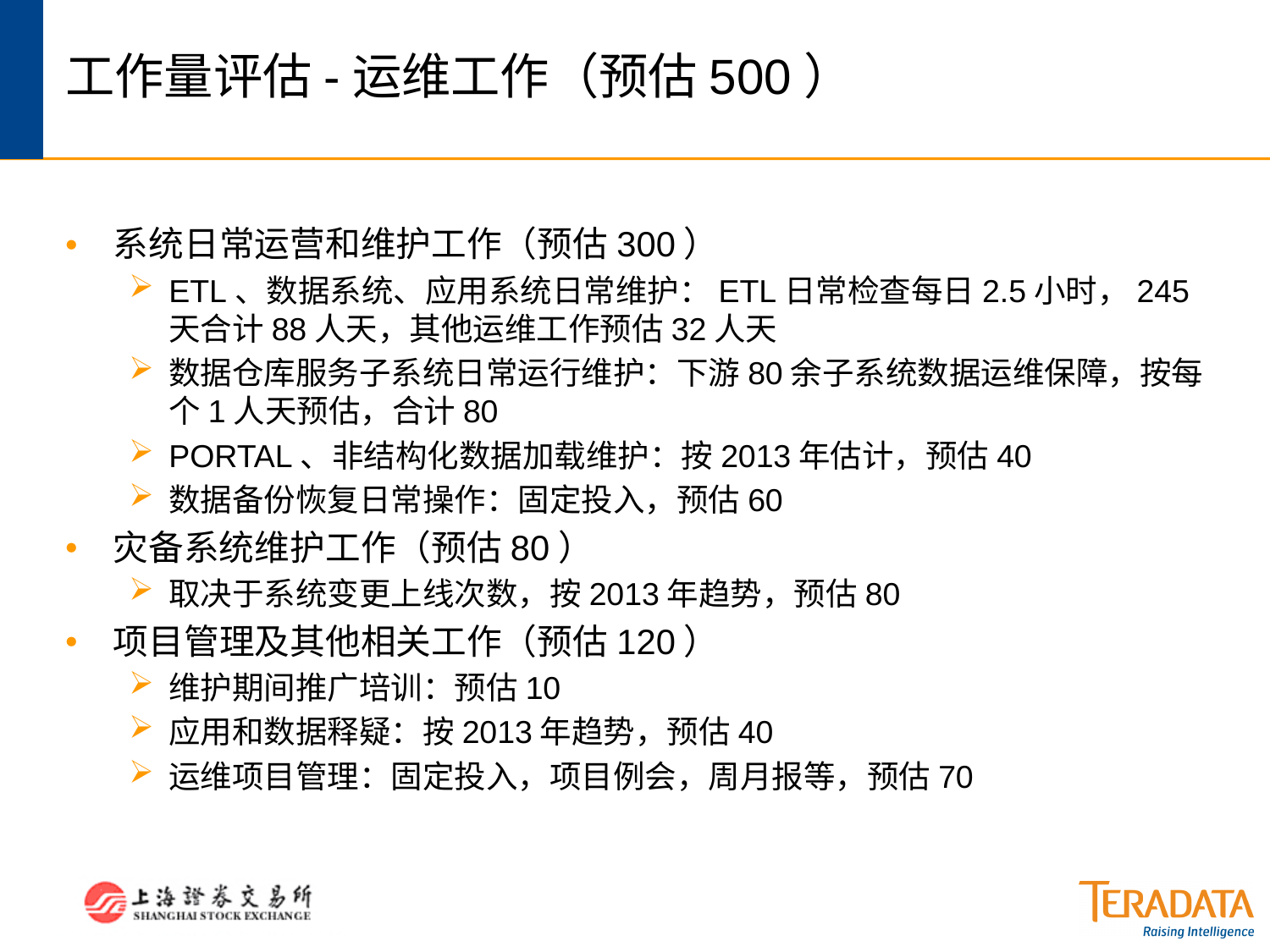

# 工作量评估-运维工作（预估500）

系统日常运营和维护工作（预估300）
ETL、数据系统、应用系统日常维护：ETL日常检查每日2.5小时，245天合计88人天，其他运维工作预估32人天
数据仓库服务子系统日常运行维护：下游80余子系统数据运维保障，按每个1人天预估，合计80
PORTAL、非结构化数据加载维护：按2013年估计，预估40
数据备份恢复日常操作：固定投入，预估60
灾备系统维护工作（预估80）
取决于系统变更上线次数，按2013年趋势，预估80
项目管理及其他相关工作（预估120）
维护期间推广培训：预估10
应用和数据释疑：按2013年趋势，预估40
运维项目管理：固定投入，项目例会，周月报等，预估70